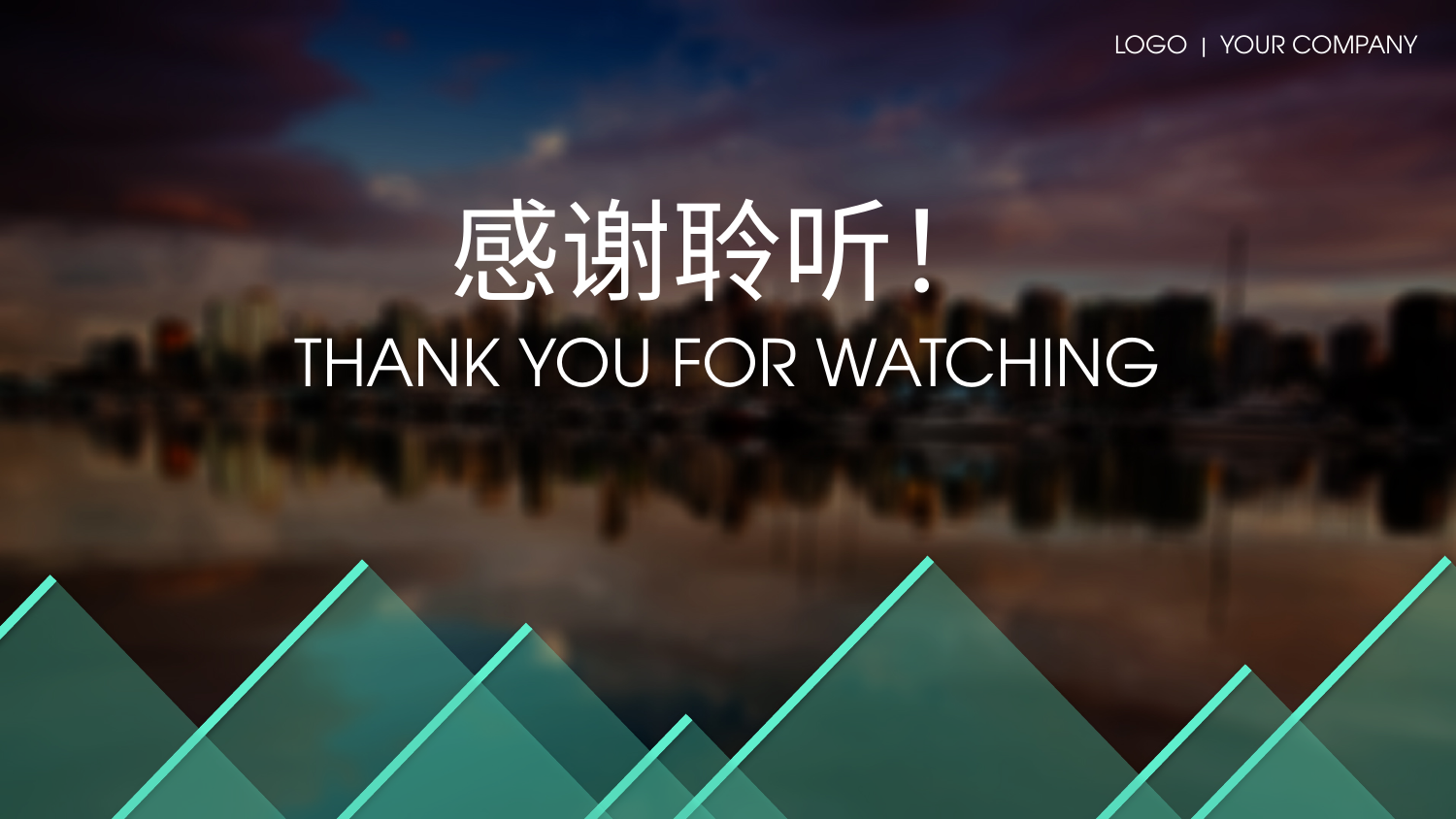

LOGO  |  YOUR COMPANY
感谢聆听！
THANK YOU FOR WATCHING